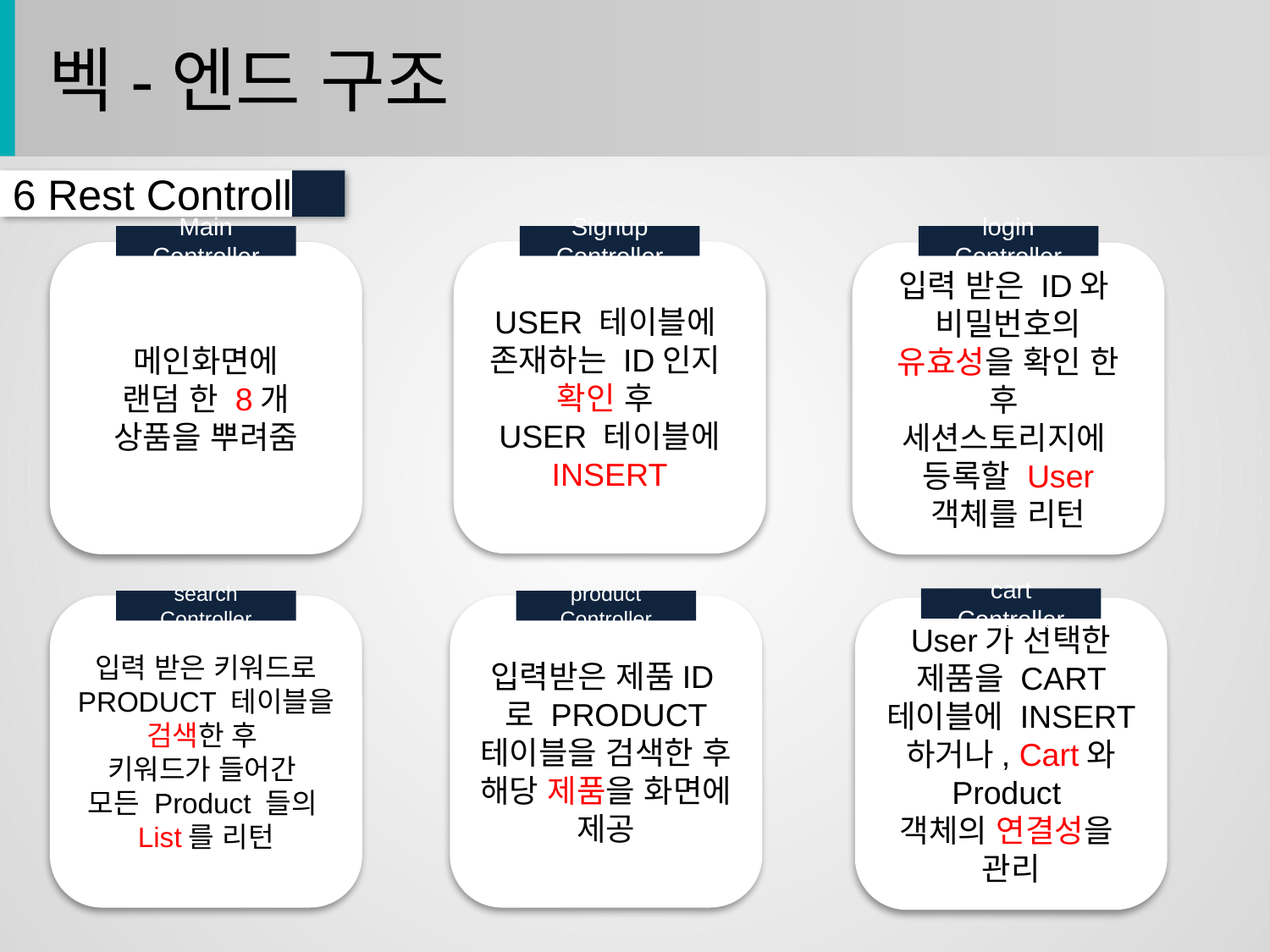

벡-엔드 구조

6 Rest Controller

Main Controller
메인화면에
랜덤 한 8개 상품을 뿌려줌
Signup Controller
USER 테이블에
존재하는 ID인지
확인 후
USER 테이블에 INSERT
login Controller
입력 받은 ID와
비밀번호의 유효성을 확인 한 후
세션스토리지에
등록할 User 객체를 리턴
cart Controller
User가 선택한 제품을 CART 테이블에 INSERT 하거나, Cart와 Product
객체의 연결성을
관리
product Controller
입력받은 제품ID로 PRODUCT 테이블을 검색한 후
해당 제품을 화면에 제공
search Controller
입력 받은 키워드로 PRODUCT 테이블을 검색한 후
키워드가 들어간
모든 Product 들의List를 리턴